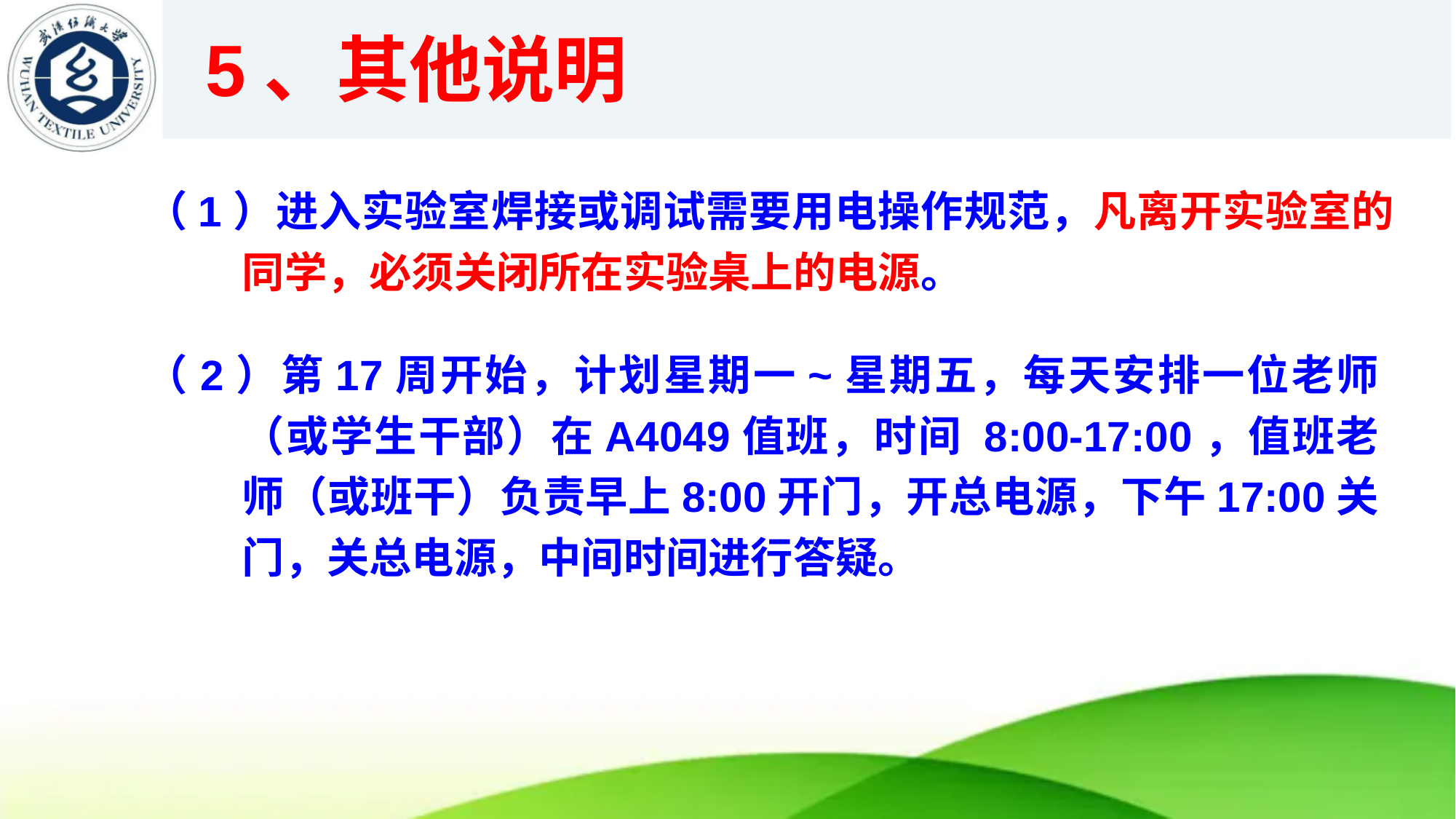

# 5、其他说明
（1）进入实验室焊接或调试需要用电操作规范，凡离开实验室的同学，必须关闭所在实验桌上的电源。
（2）第17周开始，计划星期一~星期五，每天安排一位老师（或学生干部）在A4049值班，时间 8:00-17:00，值班老师（或班干）负责早上8:00开门，开总电源，下午17:00关门，关总电源，中间时间进行答疑。